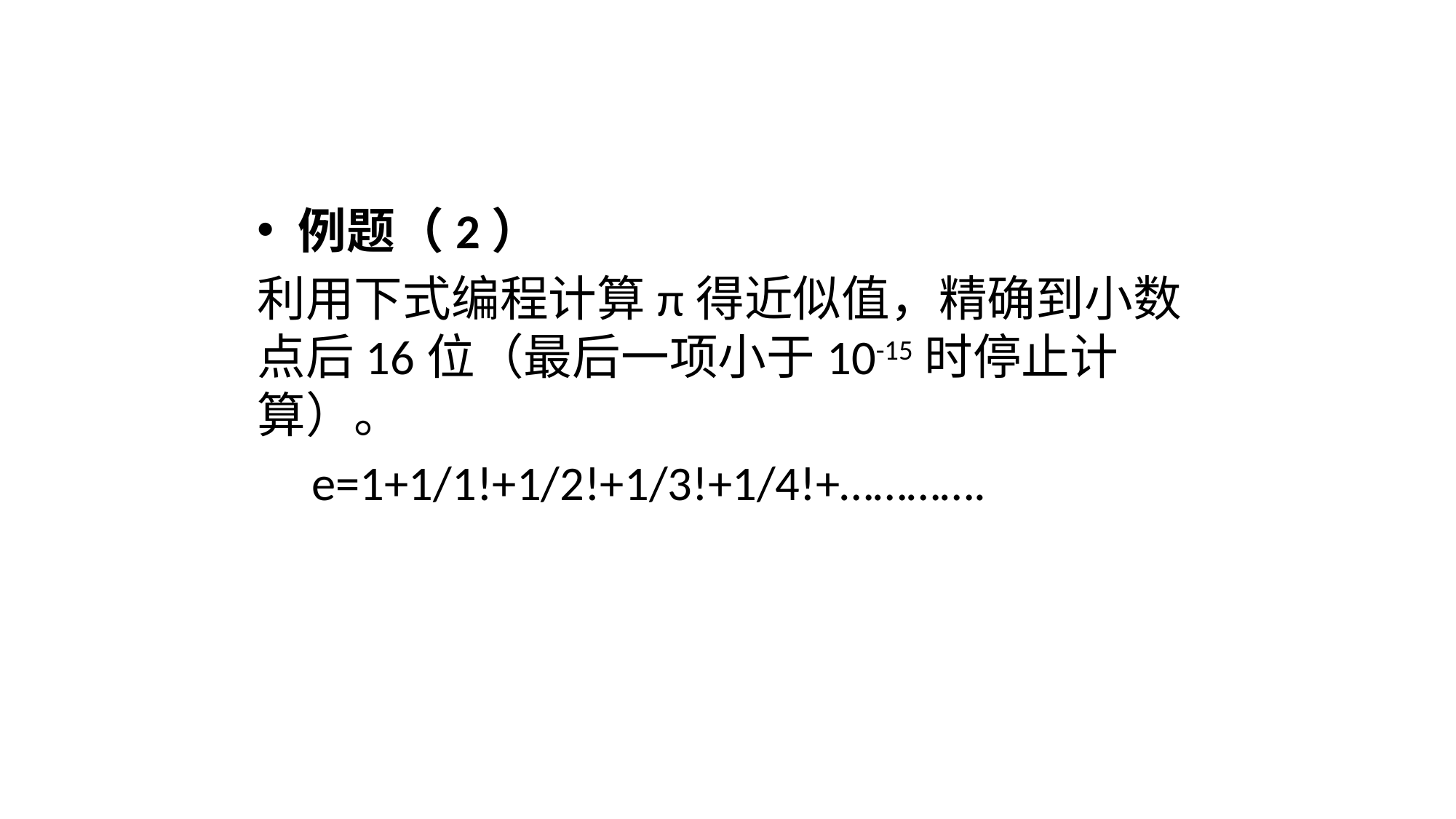

例题（2）
利用下式编程计算π得近似值，精确到小数点后16位（最后一项小于10-15时停止计算）。
     e=1+1/1!+1/2!+1/3!+1/4!+………….